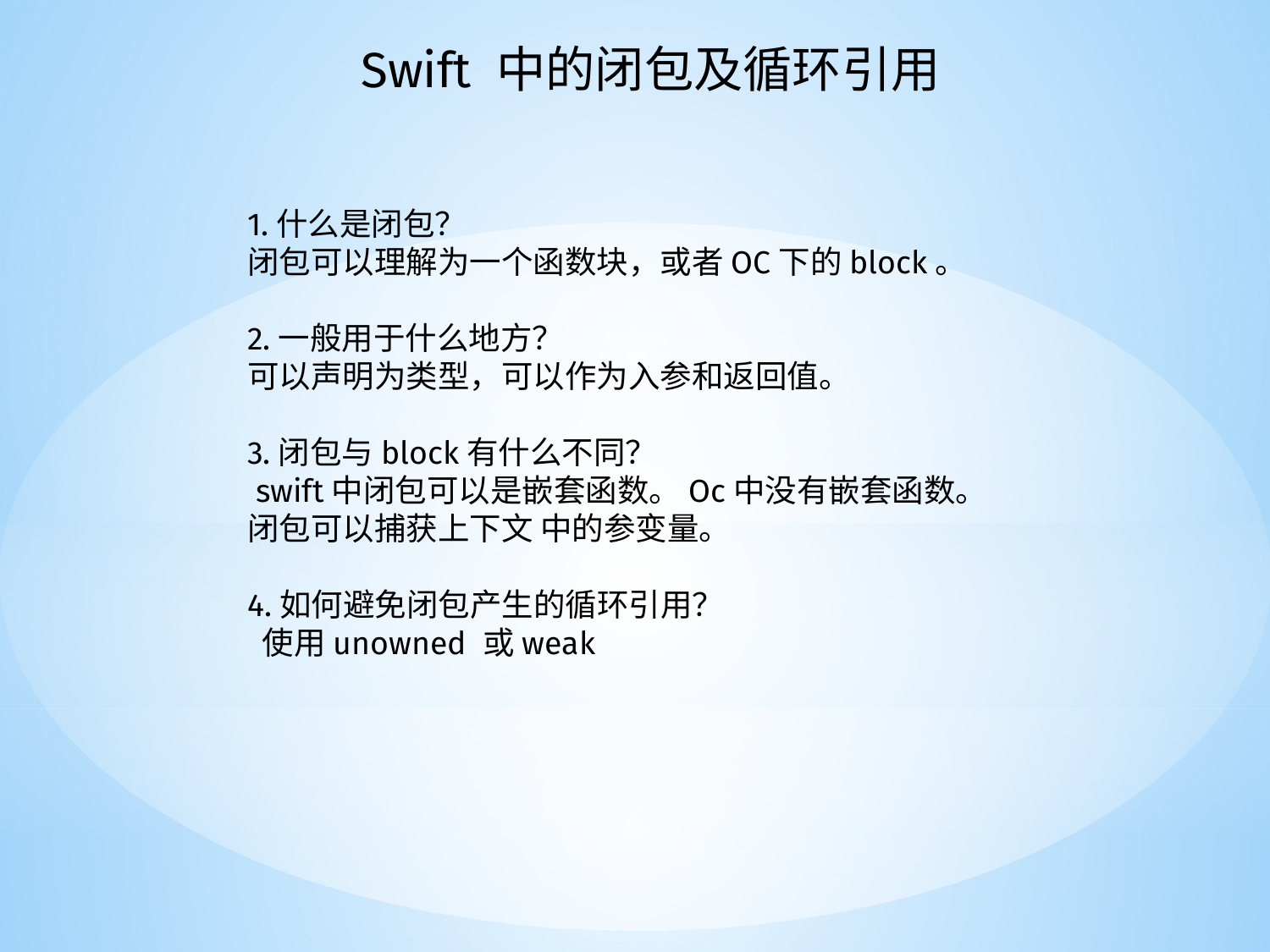

Swift 中的闭包及循环引用
1.什么是闭包？
闭包可以理解为一个函数块，或者OC下的block。

2.一般用于什么地方？
可以声明为类型，可以作为入参和返回值。

3.闭包与block有什么不同？
 swift中闭包可以是嵌套函数。Oc中没有嵌套函数。
闭包可以捕获上下文 中的参变量。

4.如何避免闭包产生的循环引用？
 使用unowned 或weak